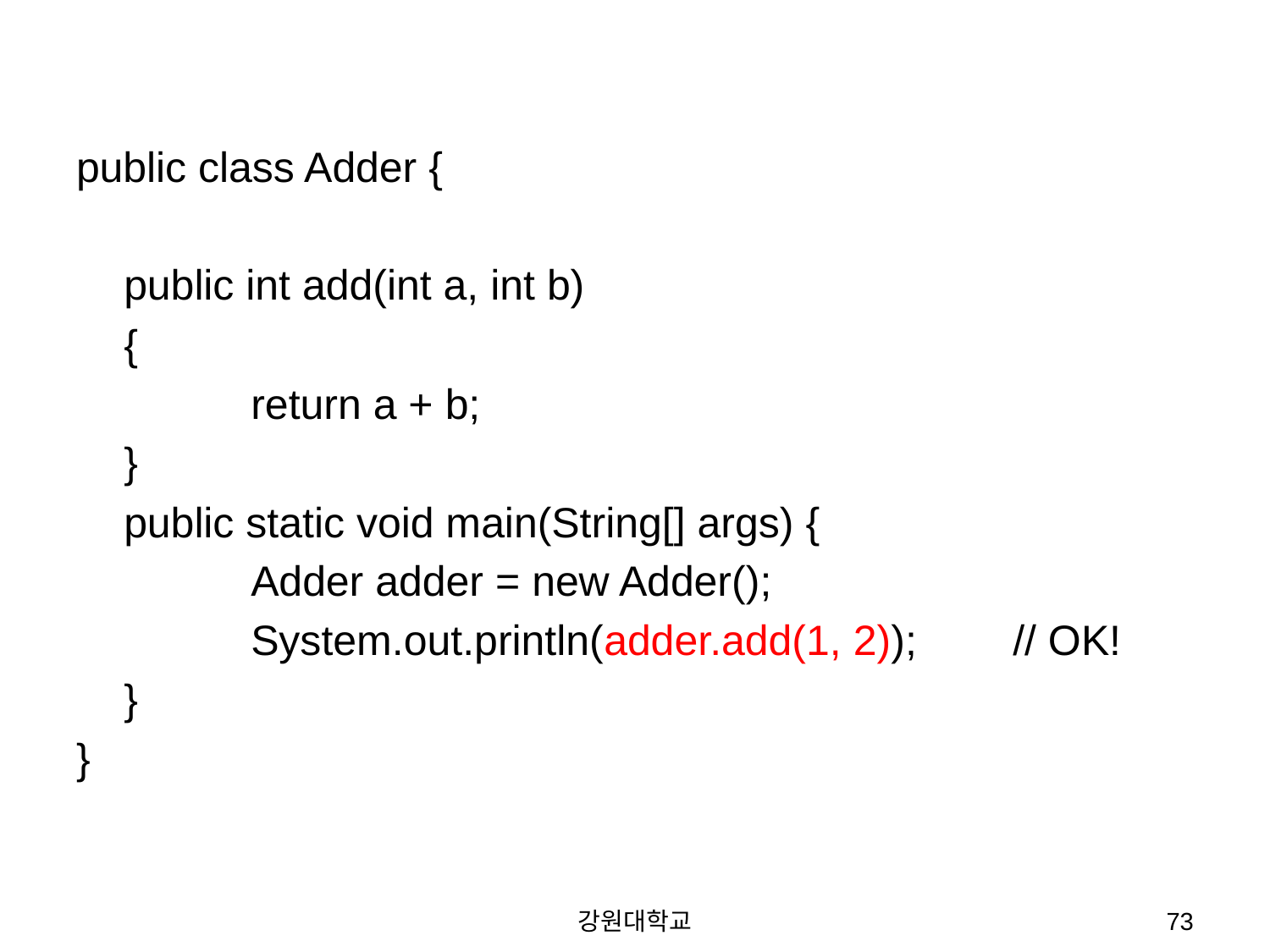

public class Adder {

	public int add(int a, int b)
	{
		return a + b;
	}
	public static void main(String[] args) {
		Adder adder = new Adder();
		System.out.println(adder.add(1, 2));	// OK!
	}
}

강원대학교
73